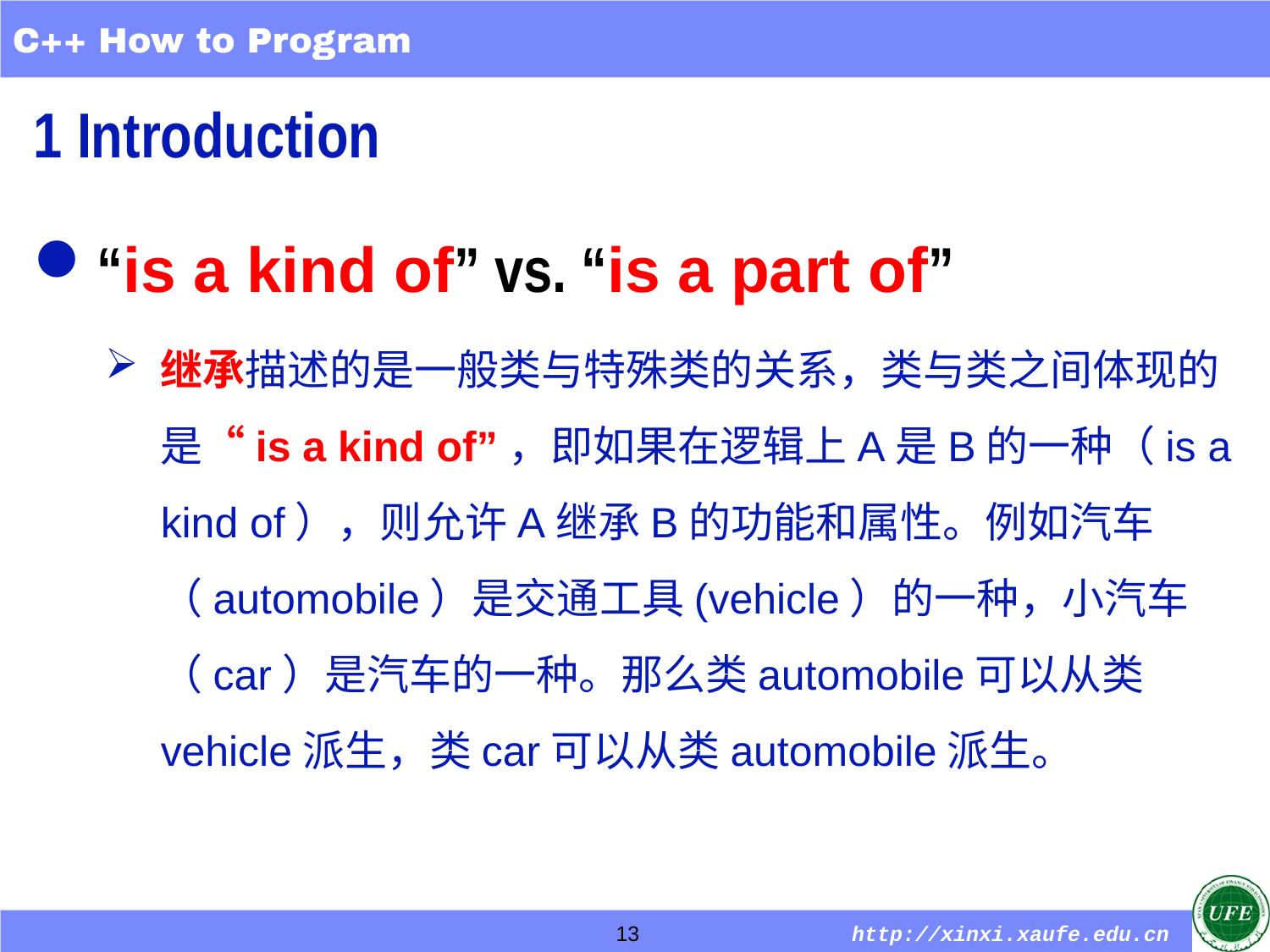

1 Introduction
“is a kind of” vs. “is a part of”
继承描述的是一般类与特殊类的关系，类与类之间体现的是“is a kind of”，即如果在逻辑上A是B的一种（is a kind of），则允许A继承B的功能和属性。例如汽车（automobile）是交通工具(vehicle）的一种，小汽车（car）是汽车的一种。那么类automobile可以从类vehicle派生，类car可以从类automobile派生。
13